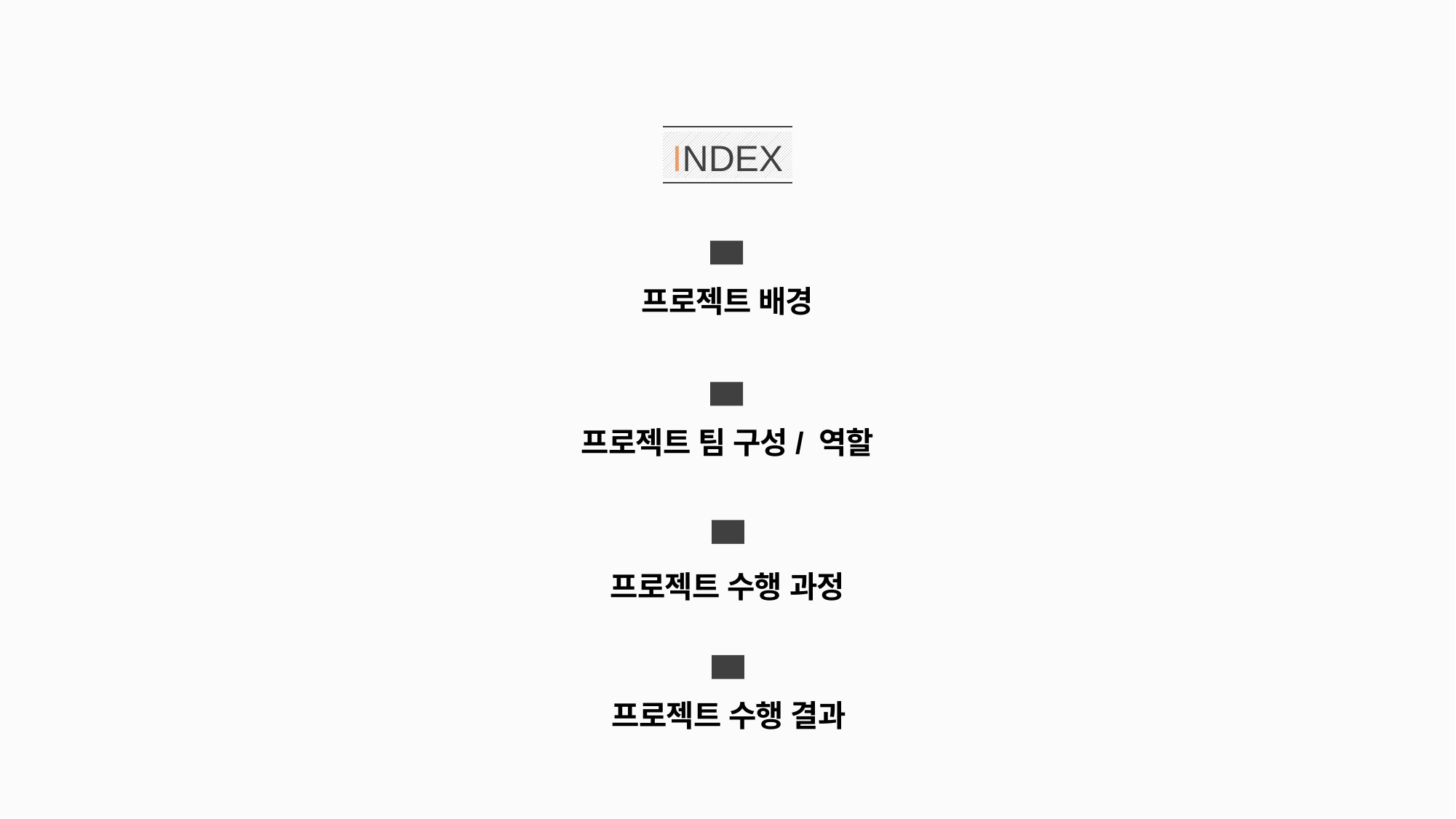

INDEX
01

프로젝트 배경
02

프로젝트 팀 구성/ 역할
03

03
프로젝트 수행 과정
04

프로젝트 수행 결과